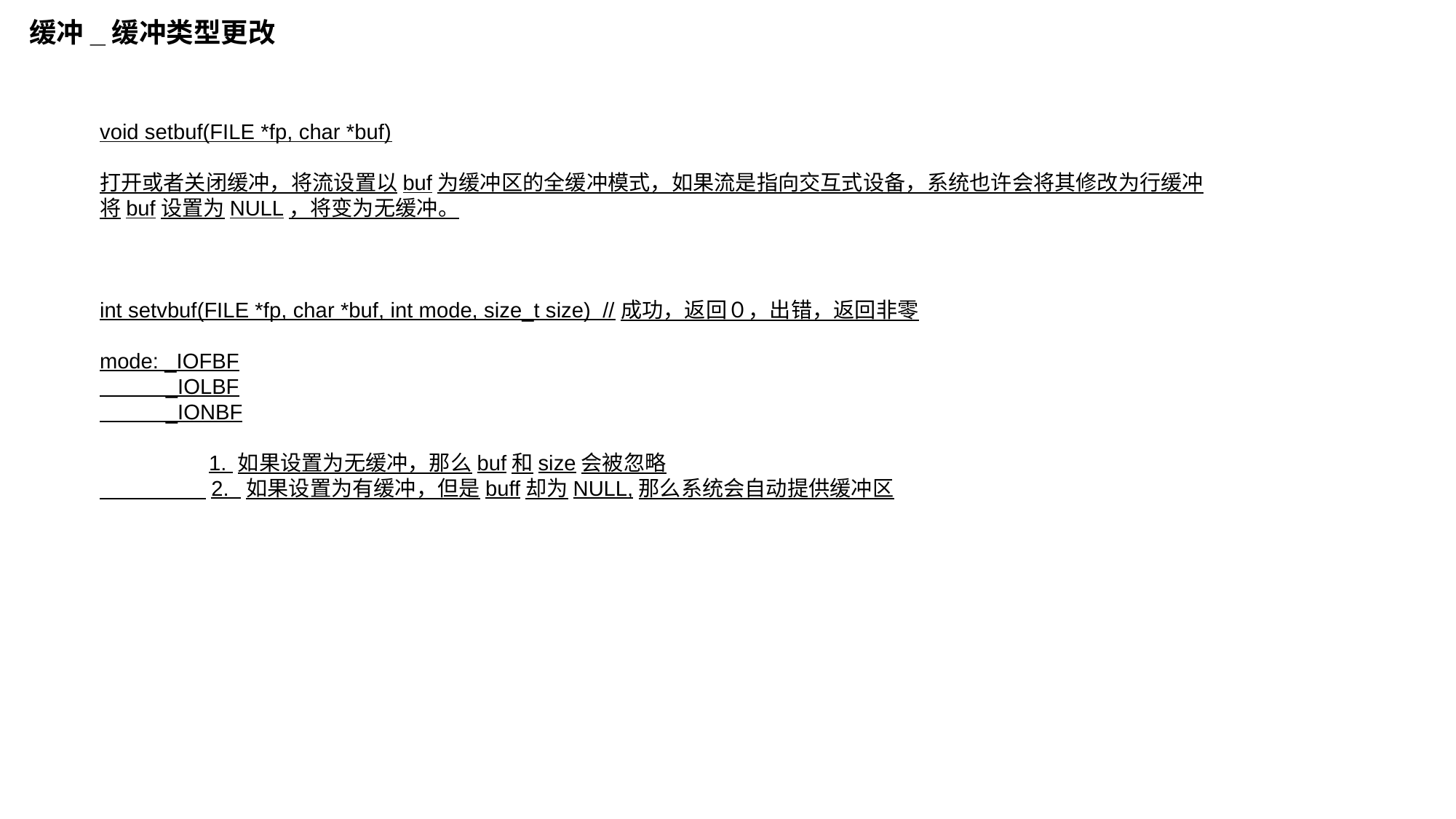

缓冲_缓冲类型更改
void setbuf(FILE *fp, char *buf)

打开或者关闭缓冲，将流设置以buf为缓冲区的全缓冲模式，如果流是指向交互式设备，系统也许会将其修改为行缓冲
将buf设置为NULL，将变为无缓冲。

int setvbuf(FILE *fp, char *buf, int mode, size_t size)  //成功，返回０，出错，返回非零

mode: _IOFBF
           _IOLBF
           _IONBF

	1. 如果设置为无缓冲，那么buf和size会被忽略
　　　　　2.  如果设置为有缓冲，但是buff却为NULL,那么系统会自动提供缓冲区